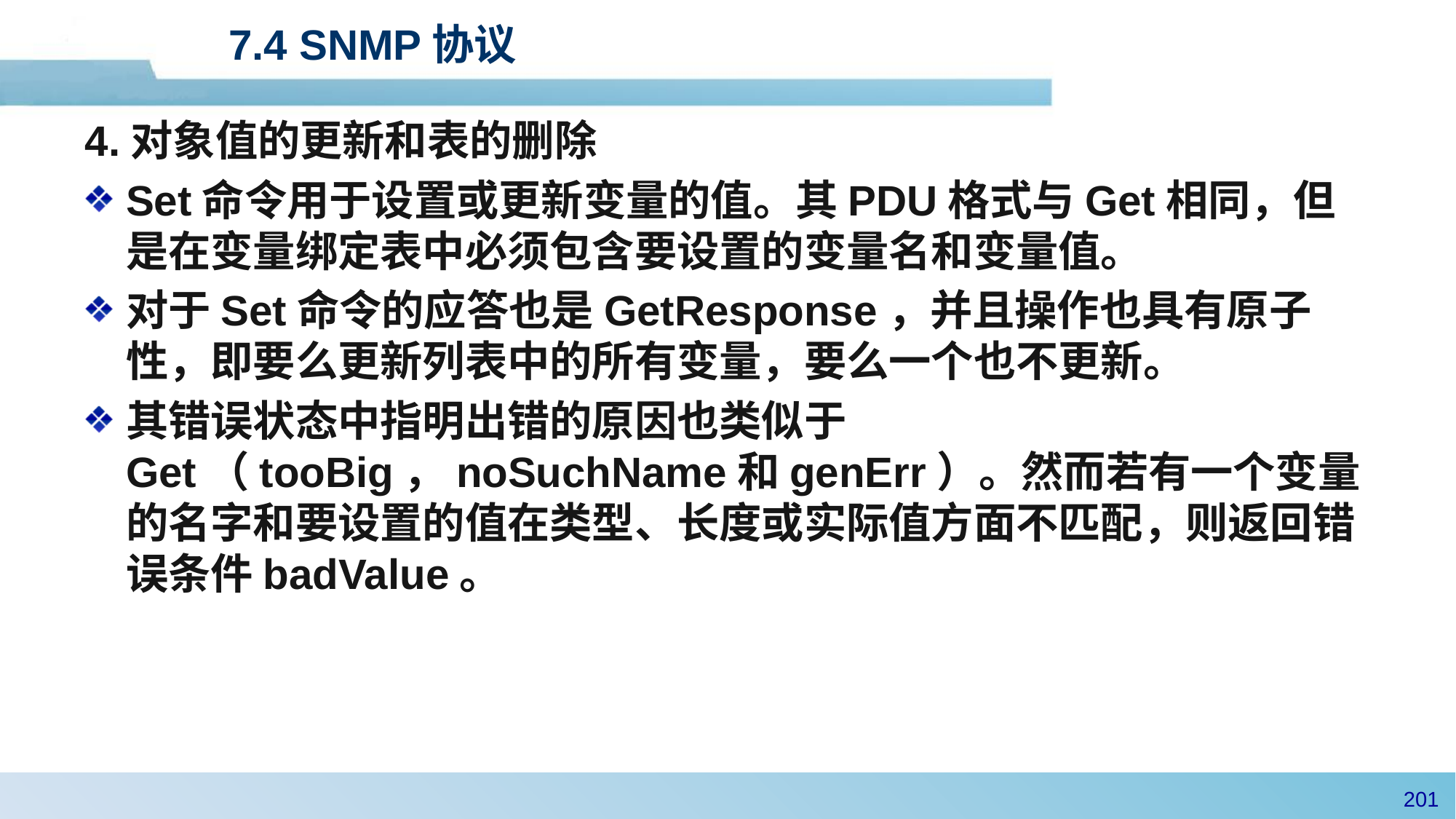

#
7.4 SNMP协议
4.对象值的更新和表的删除
Set命令用于设置或更新变量的值。其PDU格式与Get相同，但是在变量绑定表中必须包含要设置的变量名和变量值。
对于Set命令的应答也是GetResponse，并且操作也具有原子性，即要么更新列表中的所有变量，要么一个也不更新。
其错误状态中指明出错的原因也类似于Get（tooBig，noSuchName和genErr）。然而若有一个变量的名字和要设置的值在类型、长度或实际值方面不匹配，则返回错误条件badValue。
201